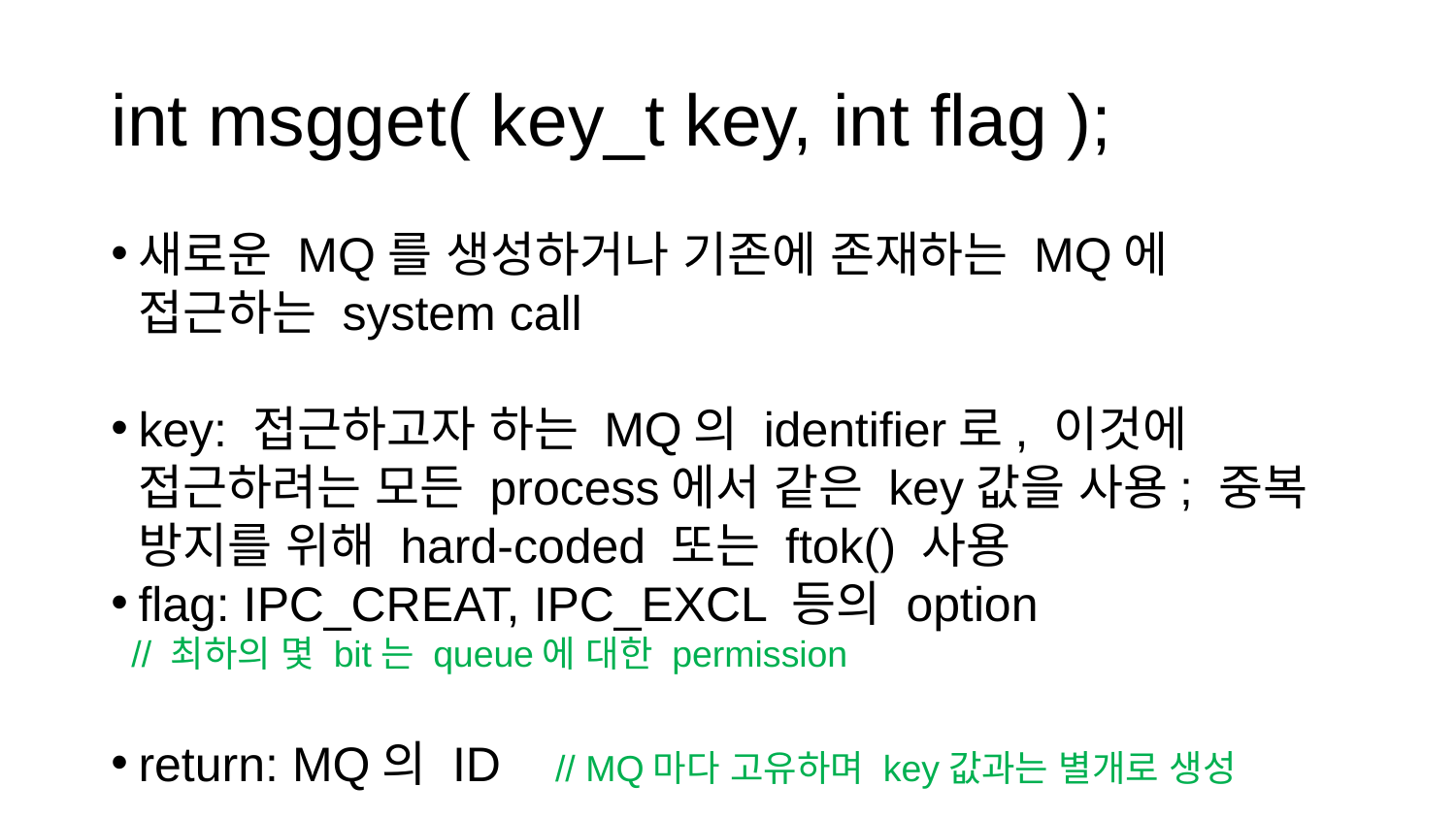

# int msgget( key_t key, int flag );
새로운 MQ를 생성하거나 기존에 존재하는 MQ에 접근하는 system call

key: 접근하고자 하는 MQ의 identifier로, 이것에 접근하려는 모든 process에서 같은 key값을 사용; 중복 방지를 위해 hard-coded 또는 ftok() 사용
flag: IPC_CREAT, IPC_EXCL 등의 option
  // 최하의 몇 bit는 queue에 대한 permission

return: MQ의 ID    // MQ마다 고유하며 key값과는 별개로 생성